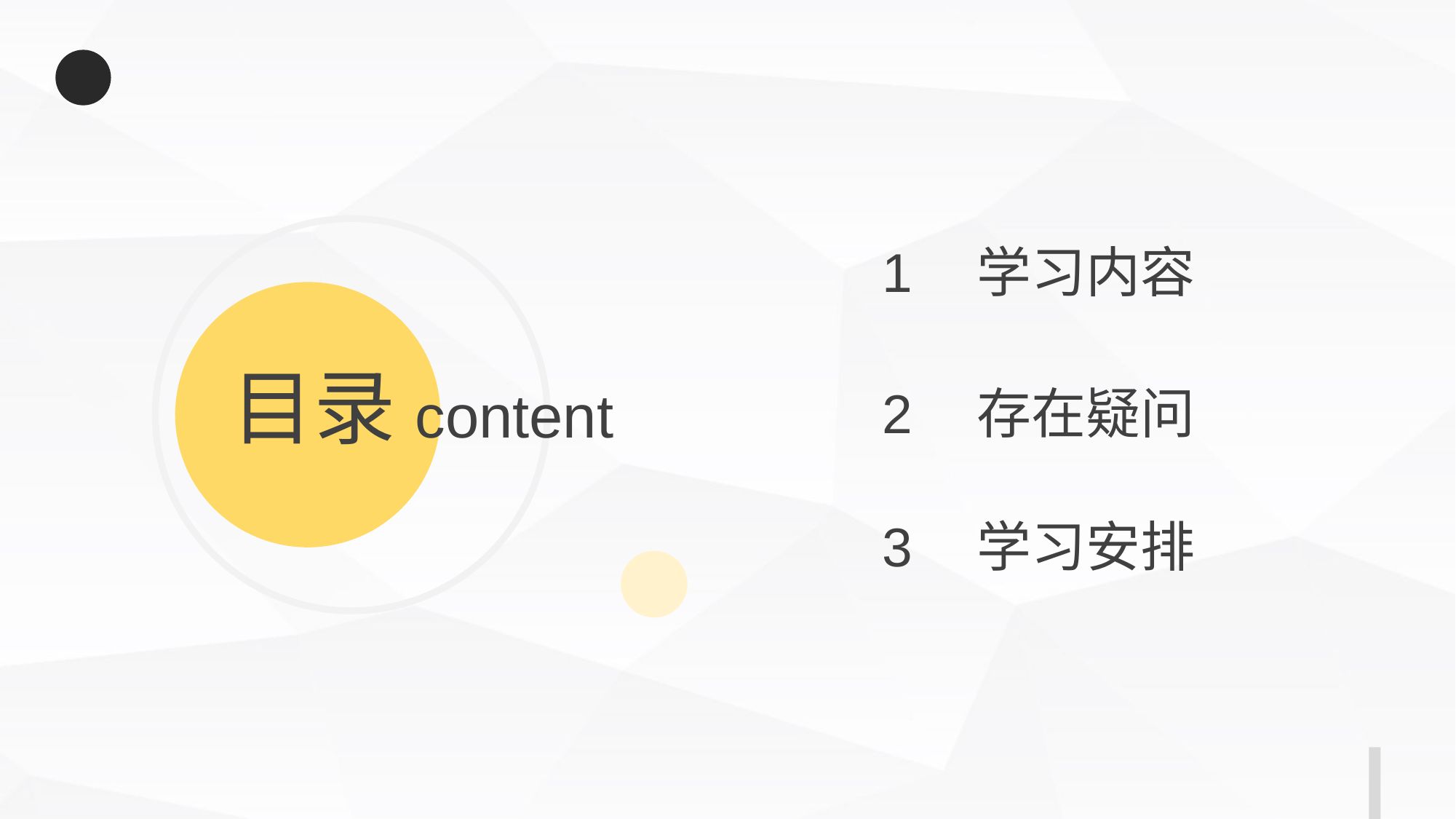

1
学习内容

目录content
2
存在疑问
学习安排
3